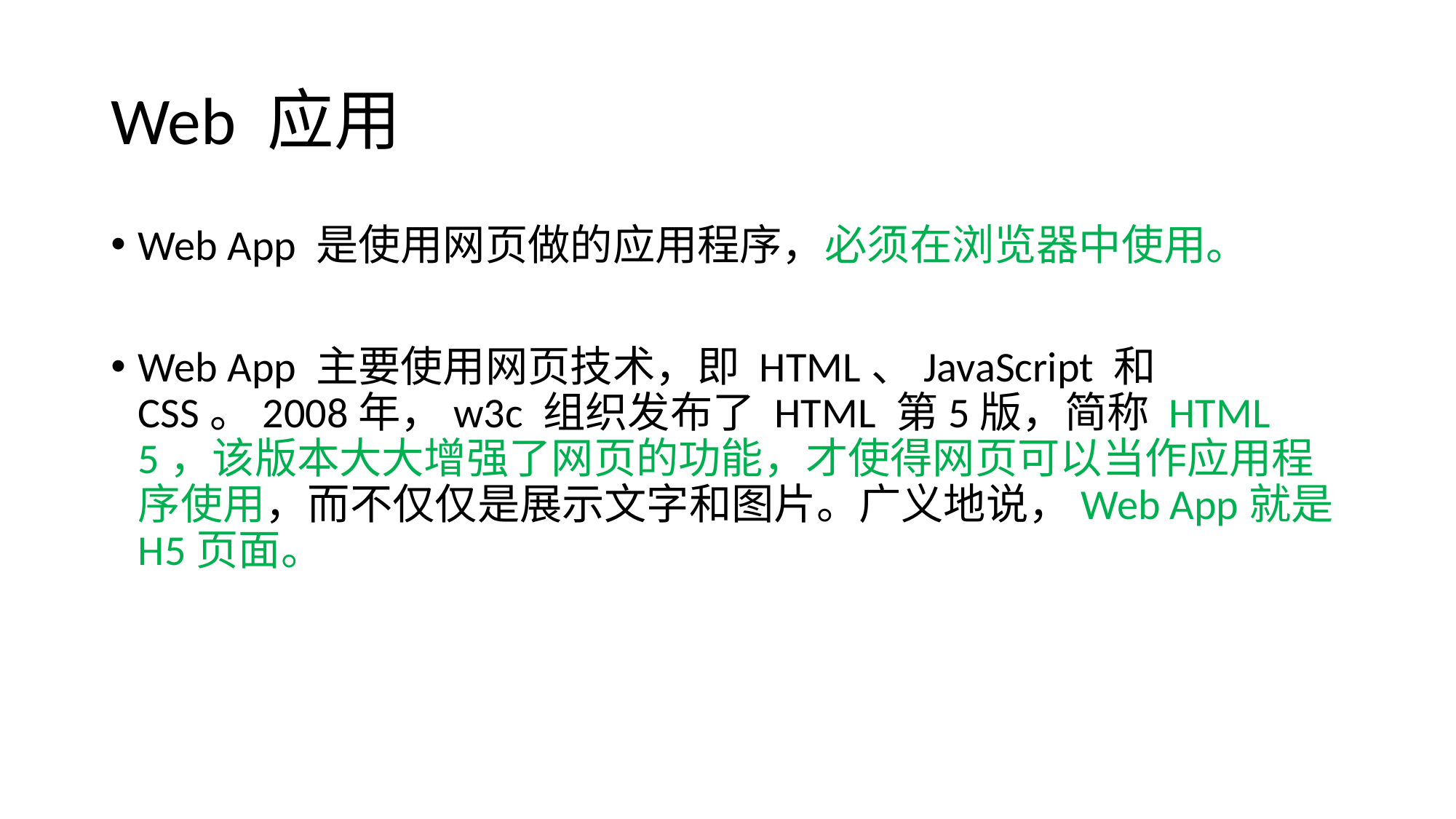

# Web 应用
Web App 是使用网页做的应用程序，必须在浏览器中使用。

Web App 主要使用网页技术，即 HTML、JavaScript 和 CSS。2008年，w3c 组织发布了 HTML 第5版，简称 HTML 5，该版本大大增强了网页的功能，才使得网页可以当作应用程序使用，而不仅仅是展示文字和图片。广义地说，Web App就是H5页面。